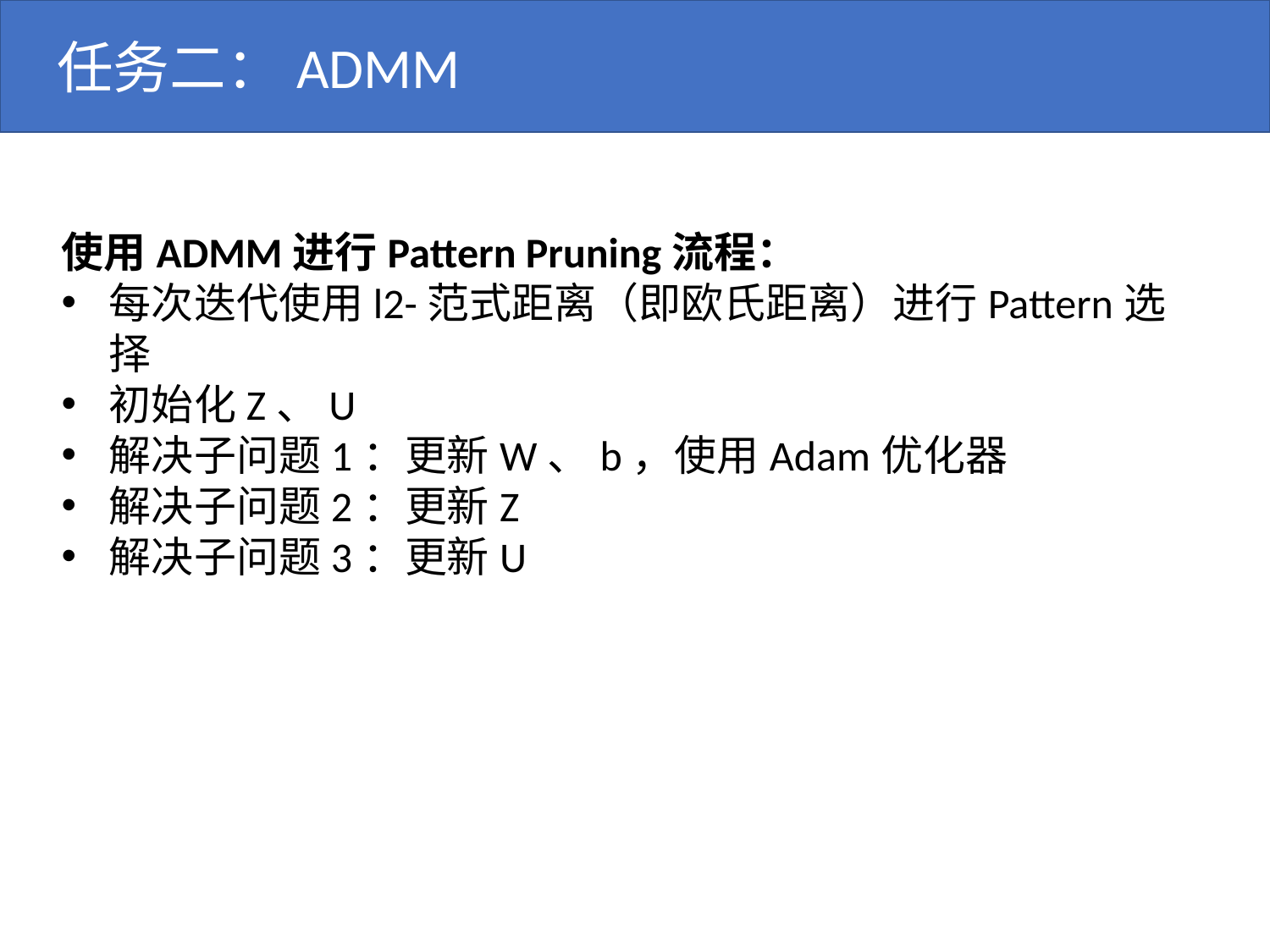

任务二：ADMM
使用ADMM进行Pattern Pruning流程：
每次迭代使用l2-范式距离（即欧氏距离）进行Pattern选择
初始化Z、U
解决子问题1：更新W、b，使用Adam优化器
解决子问题2：更新Z
解决子问题3：更新U